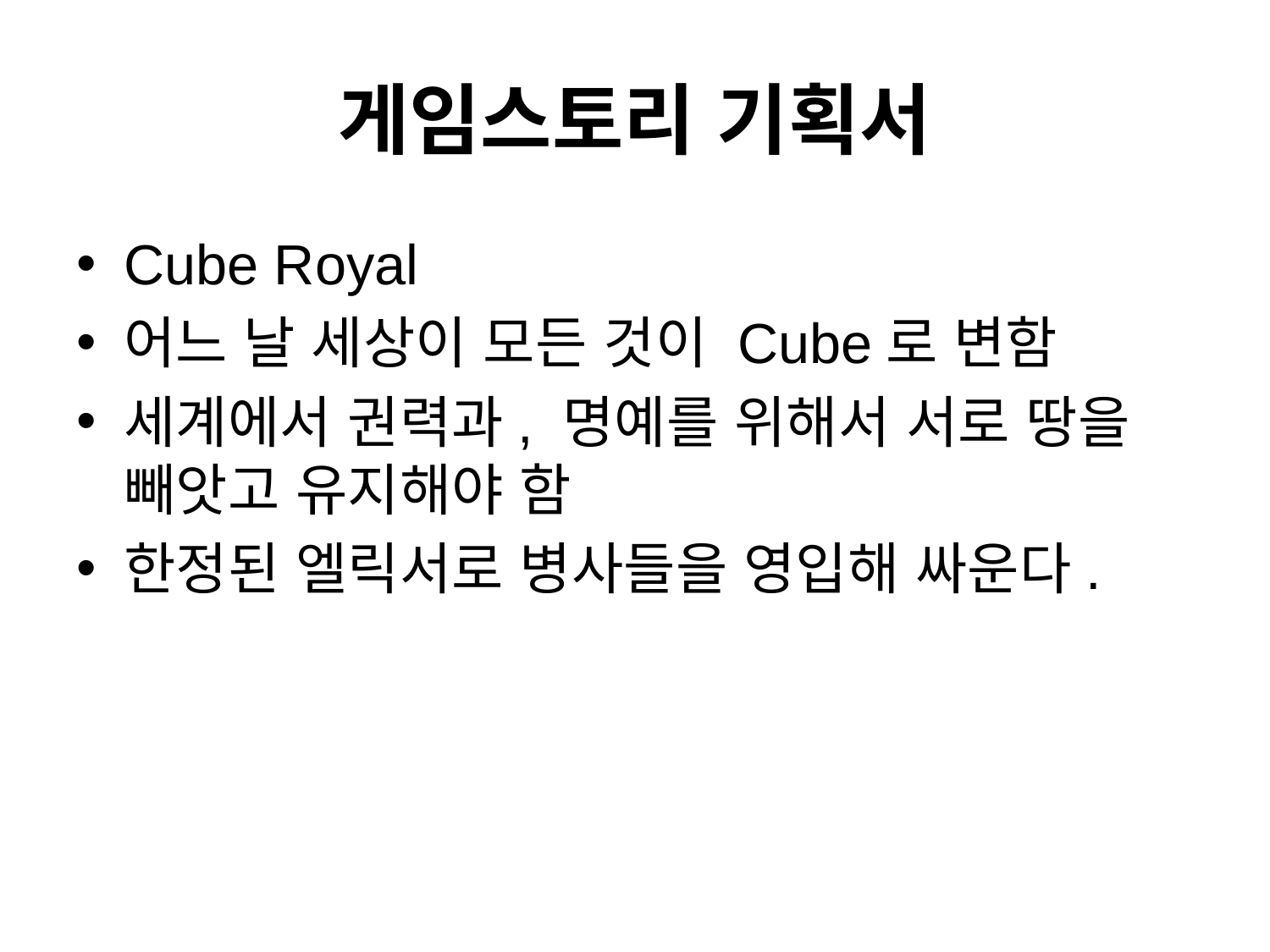

# 게임스토리 기획서
Cube Royal
어느 날 세상이 모든 것이 Cube로 변함
세계에서 권력과, 명예를 위해서 서로 땅을 빼앗고 유지해야 함
한정된 엘릭서로 병사들을 영입해 싸운다.